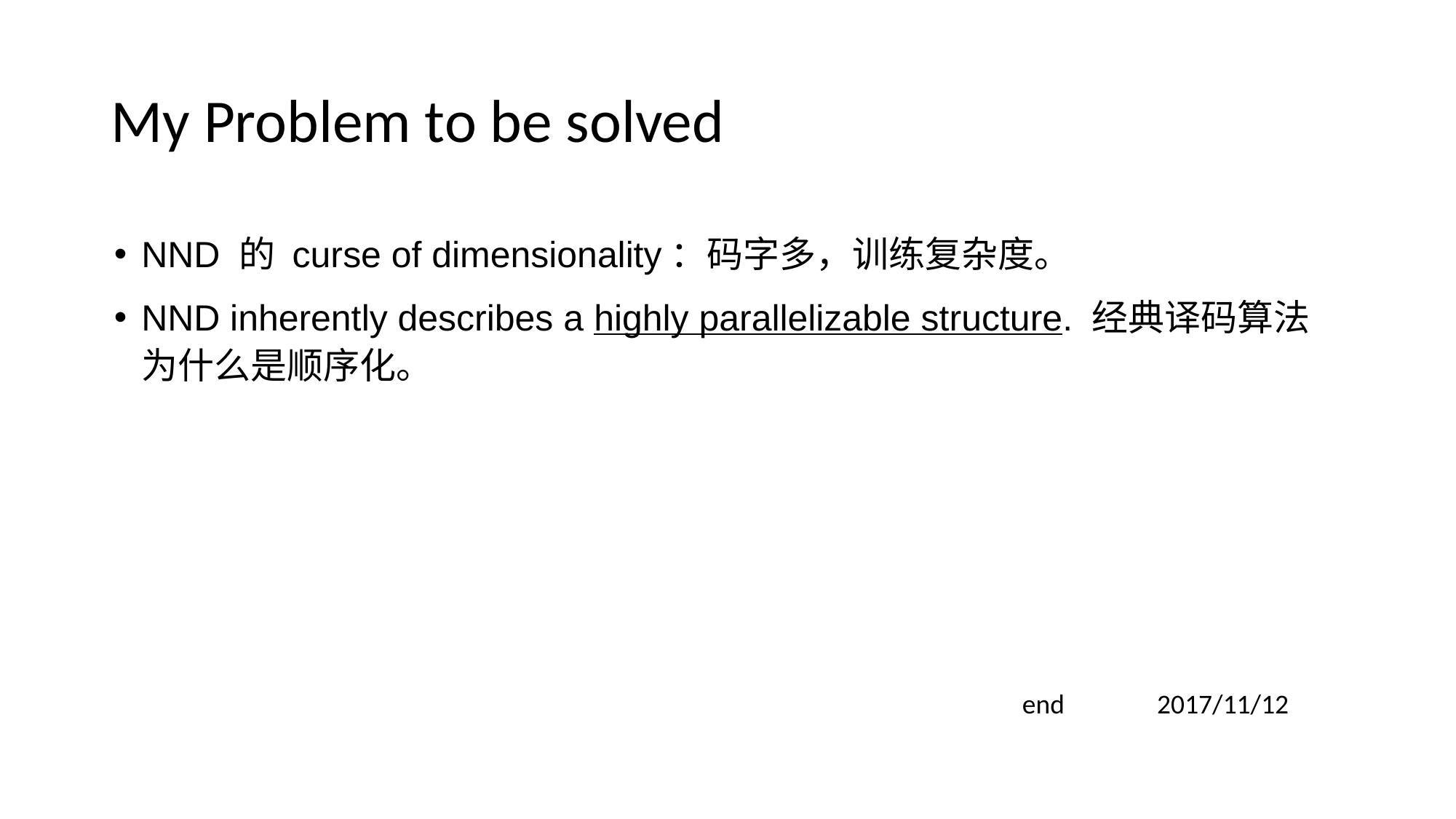

# My Problem to be solved
NND 的 curse of dimensionality：码字多，训练复杂度。
NND inherently describes a highly parallelizable structure. 经典译码算法为什么是顺序化。
end               2017/11/12